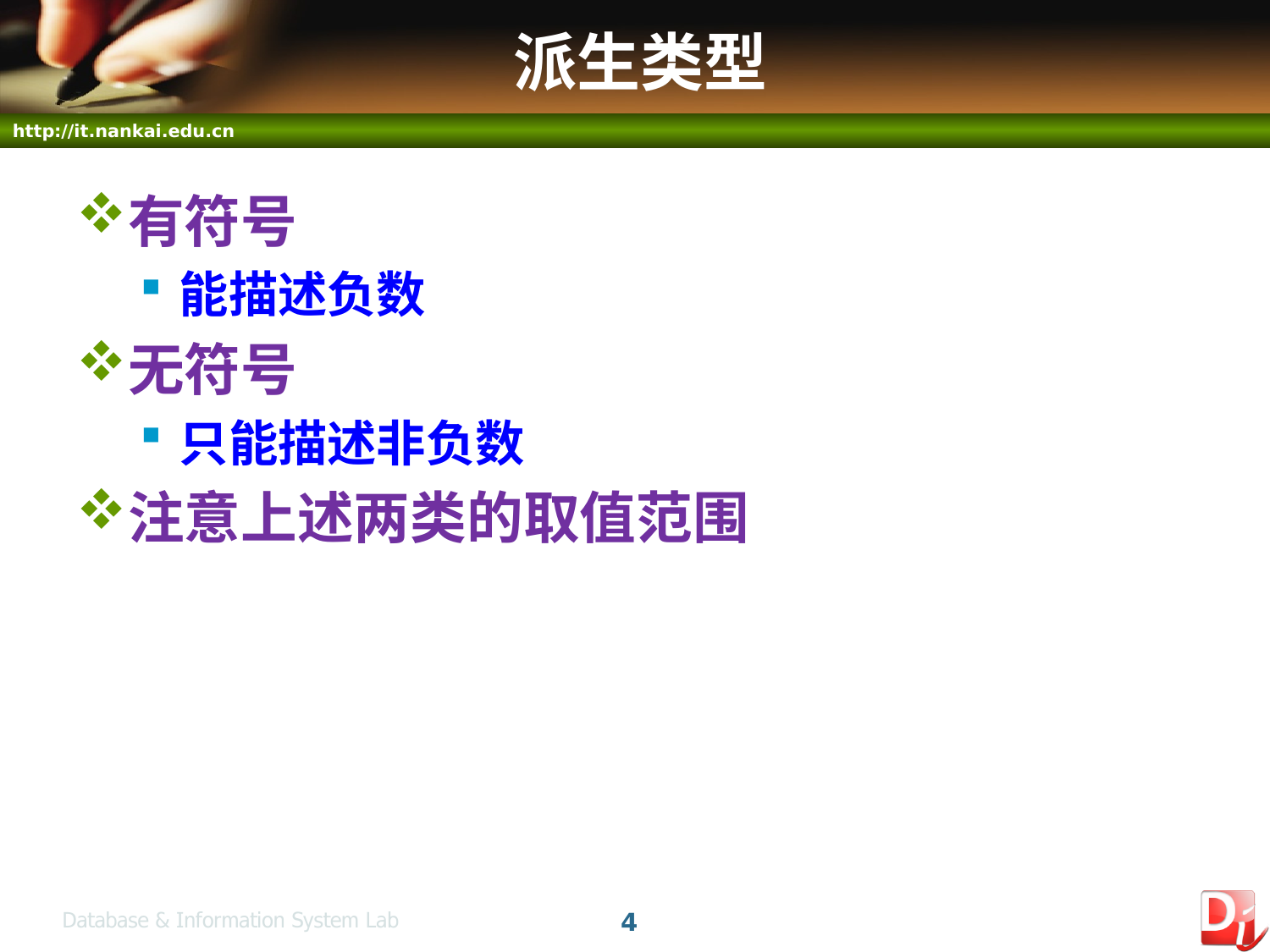

# 派生类型
有符号
能描述负数
无符号
只能描述非负数
注意上述两类的取值范围
4
Database & Information System Lab